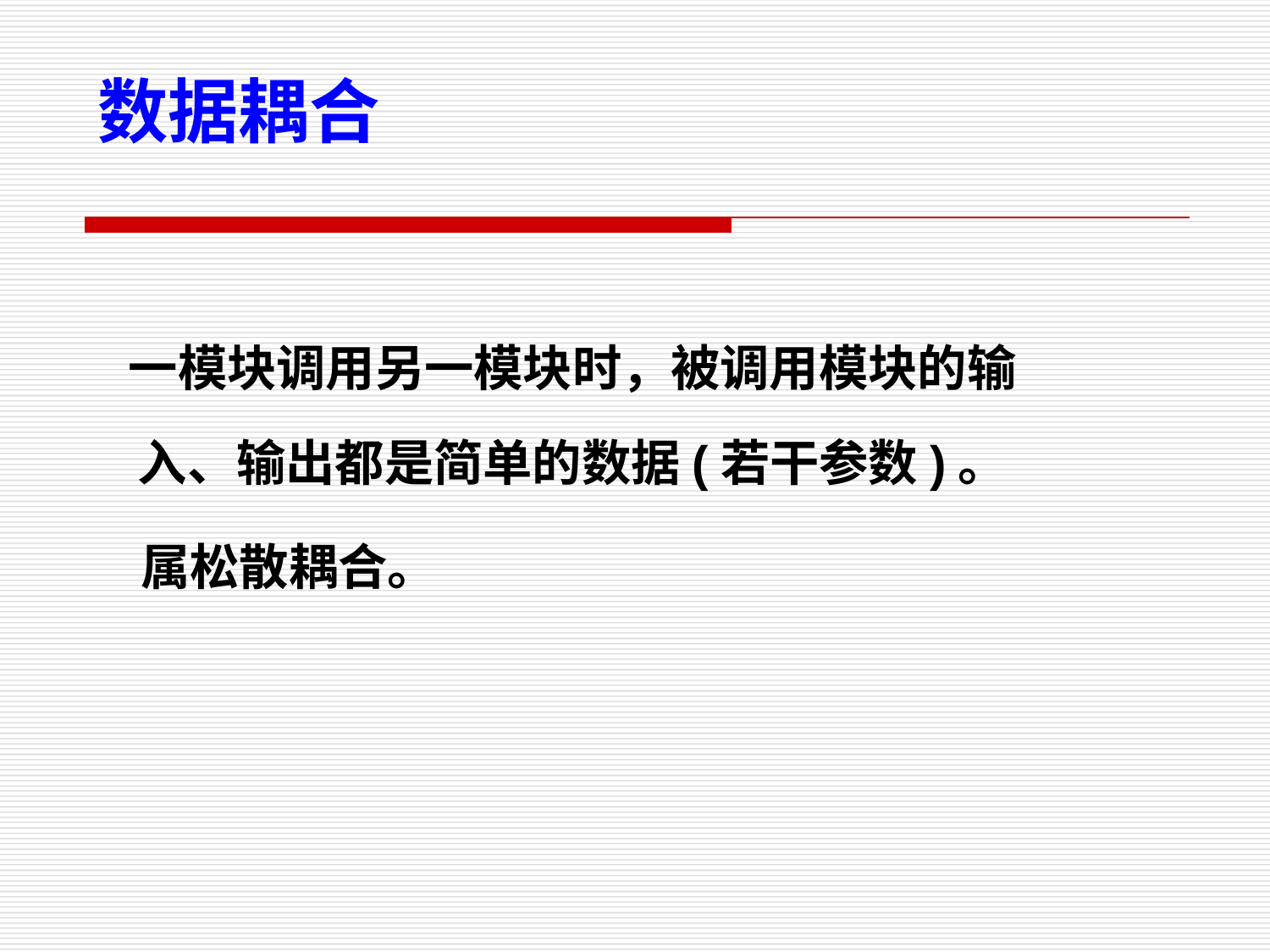

数据耦合
    一模块调用另一模块时，被调用模块的输入、输出都是简单的数据(若干参数)。
     属松散耦合。